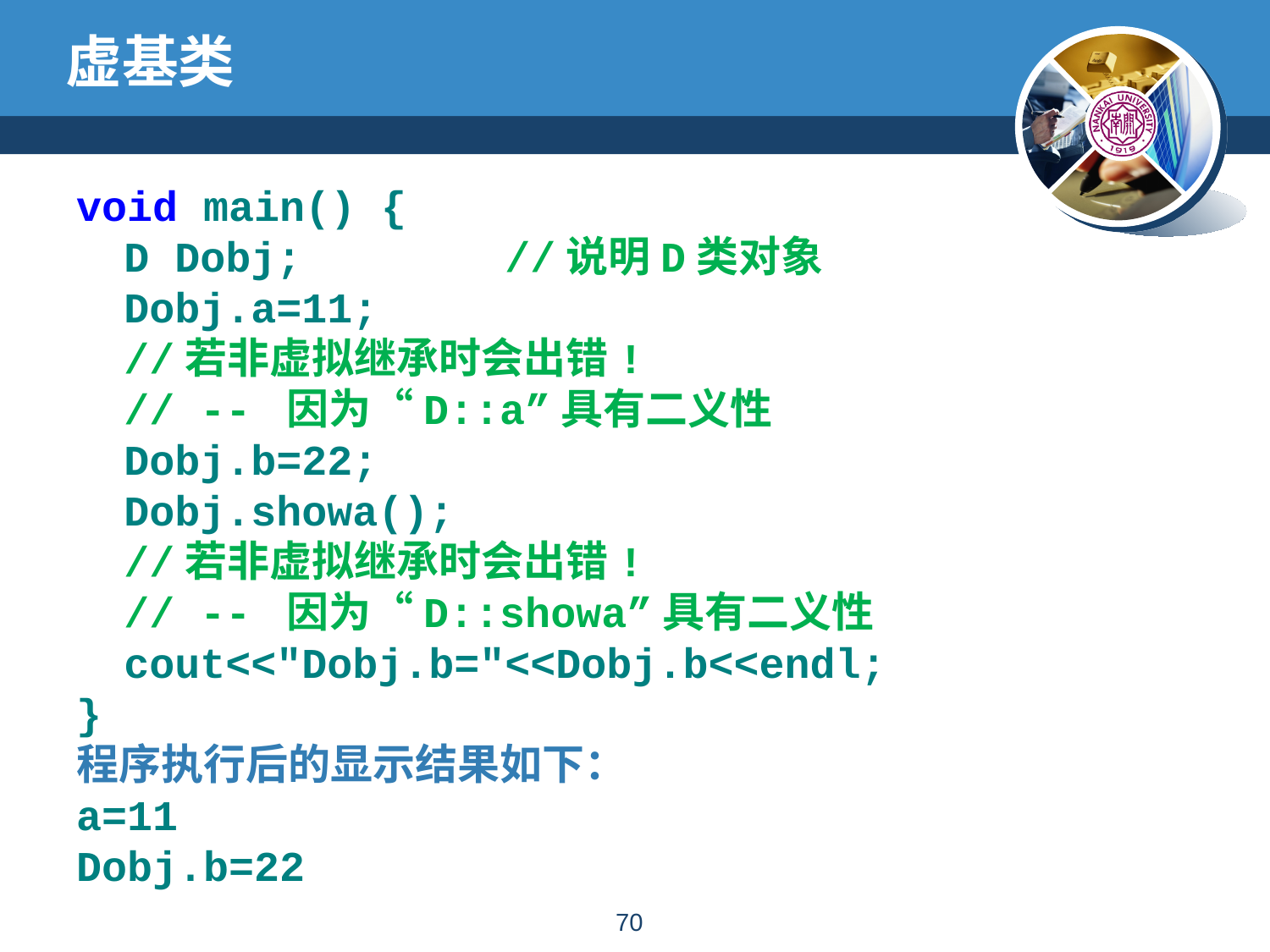

# 虚基类
void main() {
	D Dobj;    	//说明D类对象
	Dobj.a=11;
	//若非虚拟继承时会出错!
	// -- 因为“D::a”具有二义性
	Dobj.b=22;
	Dobj.showa();
	//若非虚拟继承时会出错!
	// -- 因为“D::showa”具有二义性
	cout<<"Dobj.b="<<Dobj.b<<endl;
}
程序执行后的显示结果如下：
a=11
Dobj.b=22
70